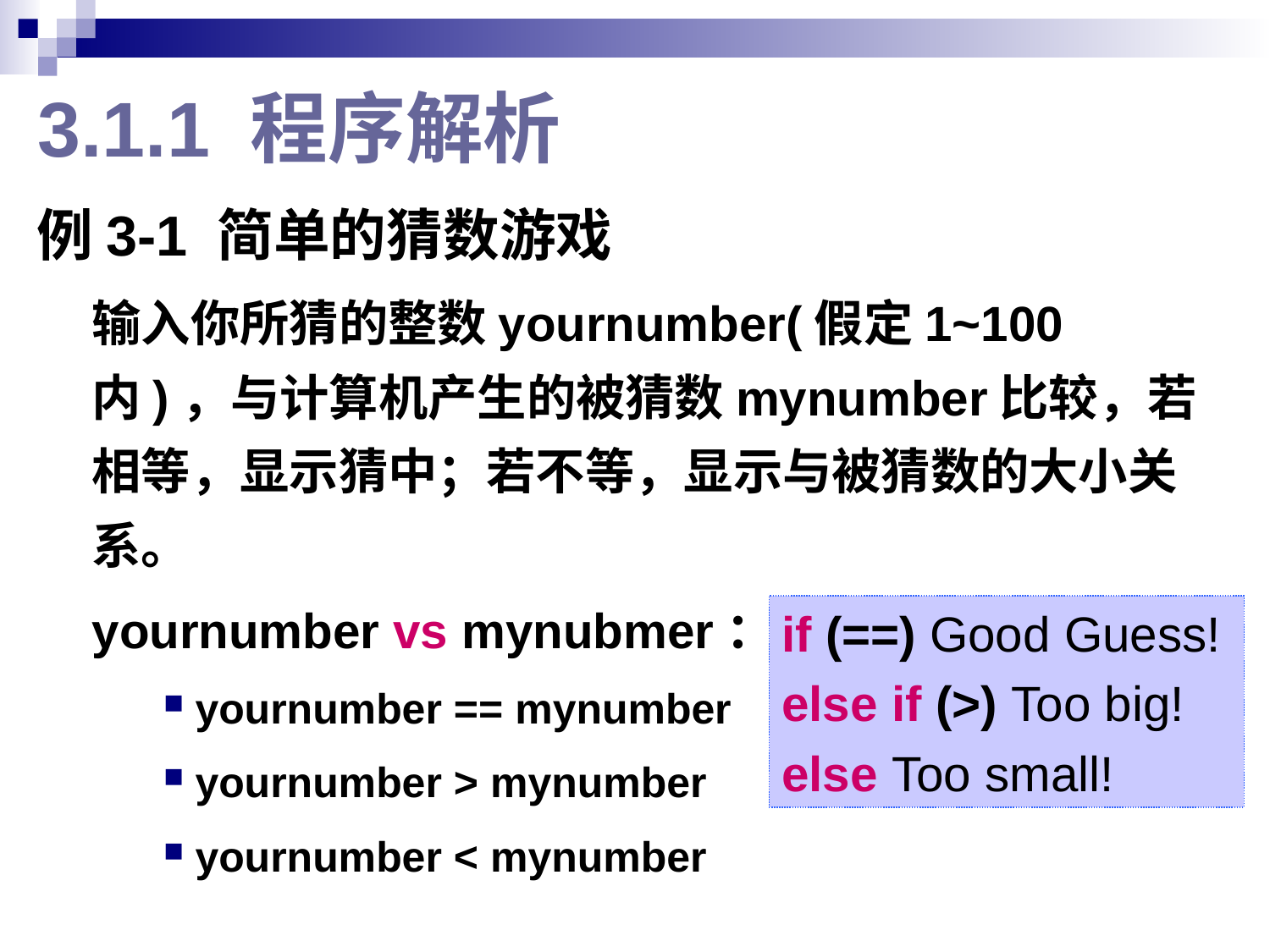

# 3.1.1 程序解析
例3-1 简单的猜数游戏
输入你所猜的整数yournumber(假定1~100内)，与计算机产生的被猜数mynumber比较，若相等，显示猜中；若不等，显示与被猜数的大小关系。
yournumber vs mynubmer：3种情况：
yournumber == mynumber
yournumber > mynumber
yournumber < mynumber
if (==) Good Guess!
else if (>) Too big!
else Too small!